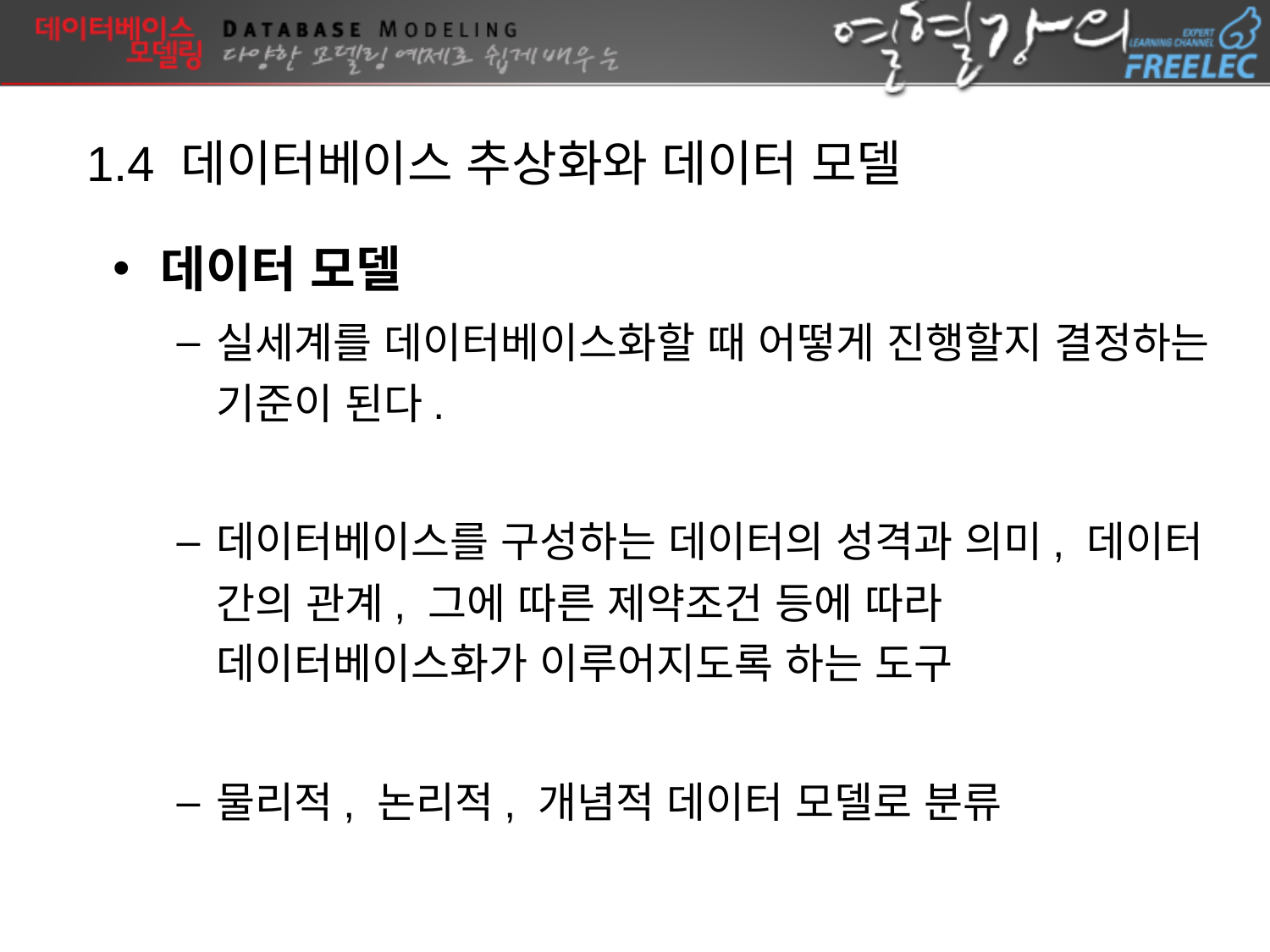

1.4 데이터베이스 추상화와 데이터 모델
데이터 모델
실세계를 데이터베이스화할 때 어떻게 진행할지 결정하는 기준이 된다.

데이터베이스를 구성하는 데이터의 성격과 의미, 데이터 간의 관계, 그에 따른 제약조건 등에 따라 데이터베이스화가 이루어지도록 하는 도구

물리적, 논리적, 개념적 데이터 모델로 분류